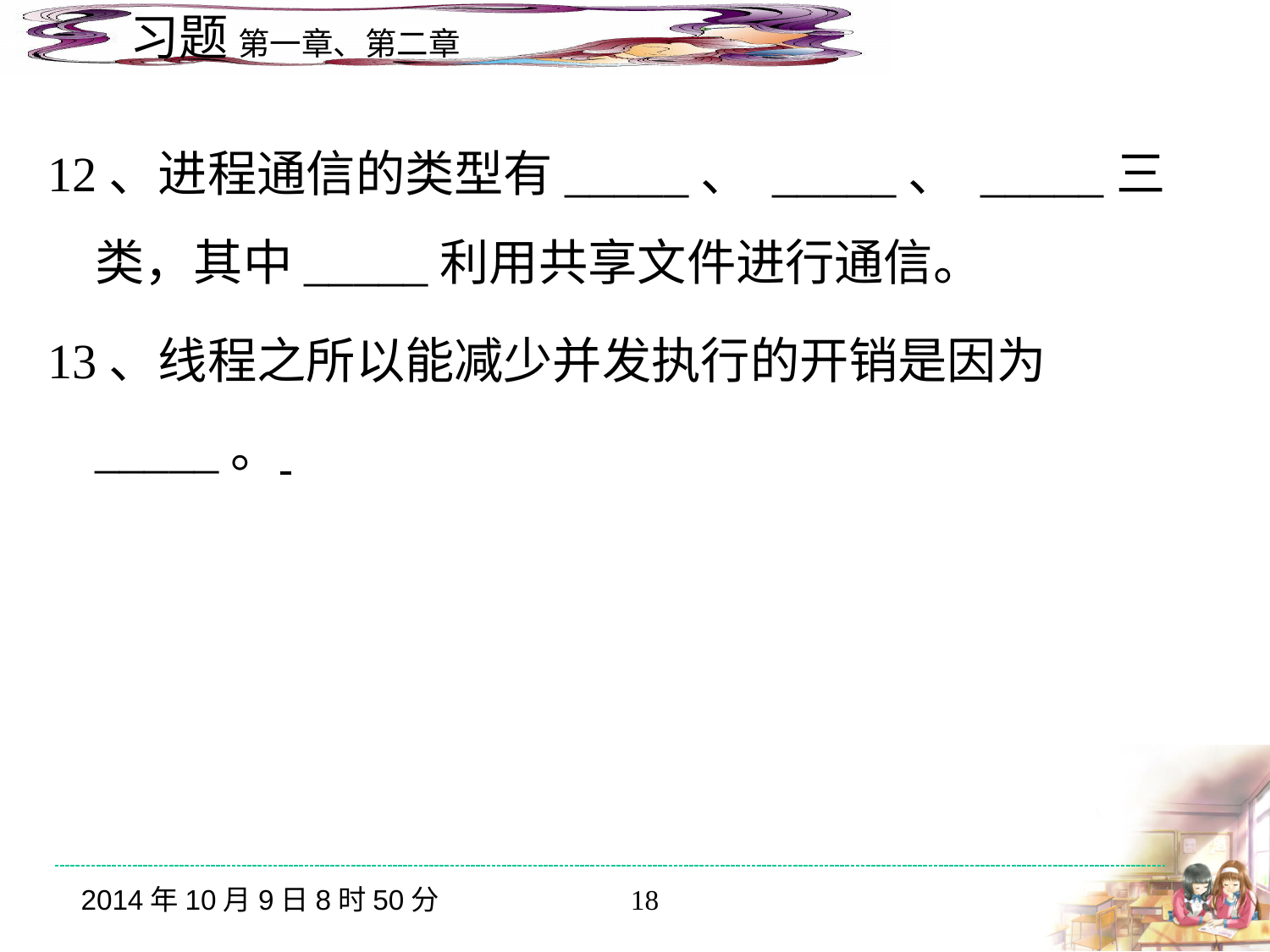

12、进程通信的类型有_____、 _____、 _____三类，其中_____利用共享文件进行通信。
13、线程之所以能减少并发执行的开销是因为_____。

2014年10月9日8时50分
18